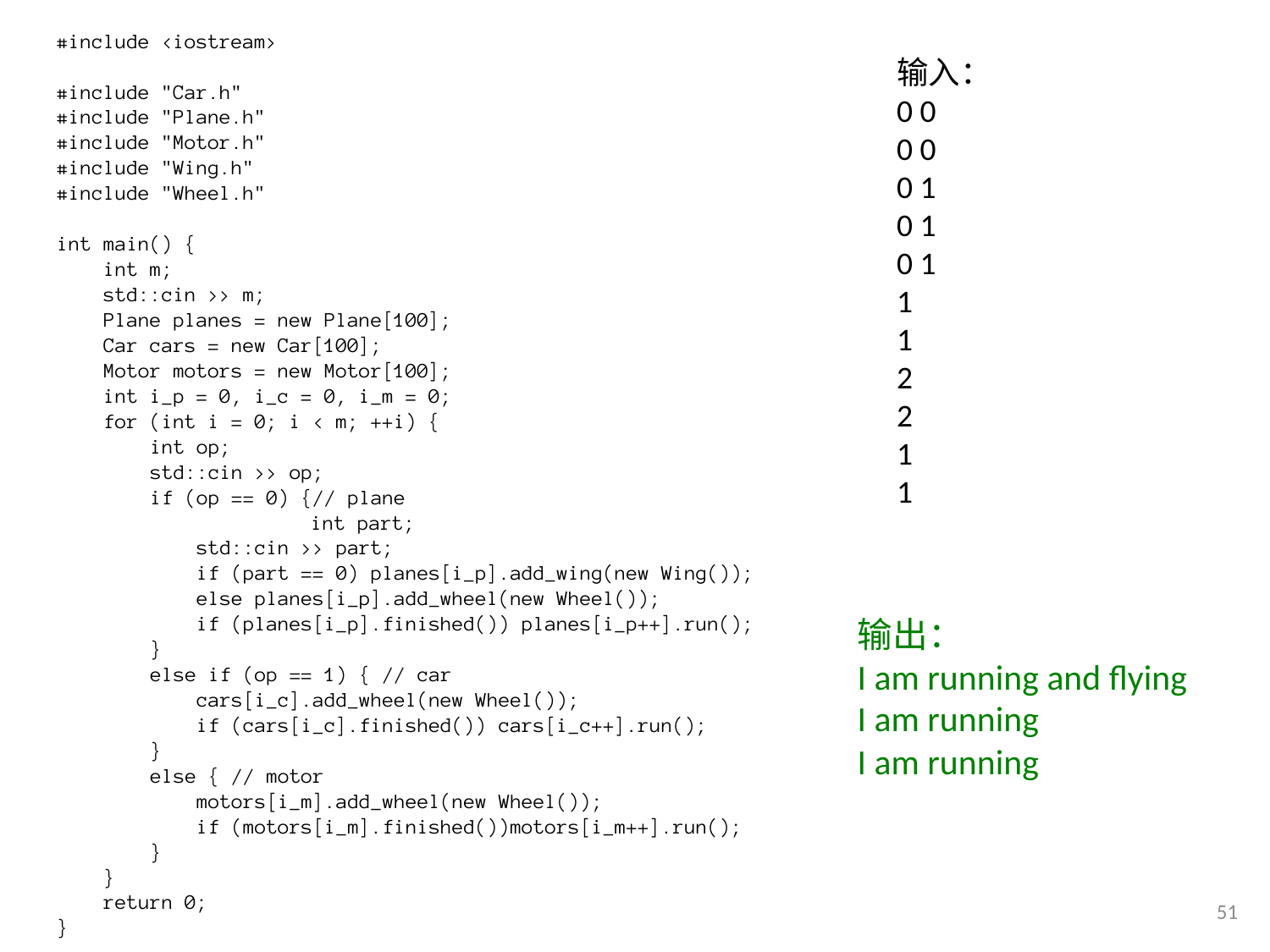

#include <iostream>

#include "Car.h"
#include "Plane.h"
#include "Motor.h"
#include "Wing.h"
#include "Wheel.h"

int main() {
    int m;
    std::cin >> m;
    Plane planes = new Plane[100];
    Car cars = new Car[100];
    Motor motors = new Motor[100];
    int i_p = 0, i_c = 0, i_m = 0;
    for (int i = 0; i < m; ++i) {
        int op;
        std::cin >> op;
        if (op == 0) {// plane
    		int part;
            std::cin >> part;
            if (part == 0) planes[i_p].add_wing(new Wing());
            else planes[i_p].add_wheel(new Wheel());
            if (planes[i_p].finished()) planes[i_p++].run();
        }
        else if (op == 1) { // car
            cars[i_c].add_wheel(new Wheel());
            if (cars[i_c].finished()) cars[i_c++].run();
        }
        else { // motor
            motors[i_m].add_wheel(new Wheel());
            if (motors[i_m].finished())motors[i_m++].run();
        }
    }
    return 0;
}
输入：
0 0
0 0
0 1
0 1
0 1
1
1
2
2
1
1
输出：
I am running and flying
I am running
I am running
51